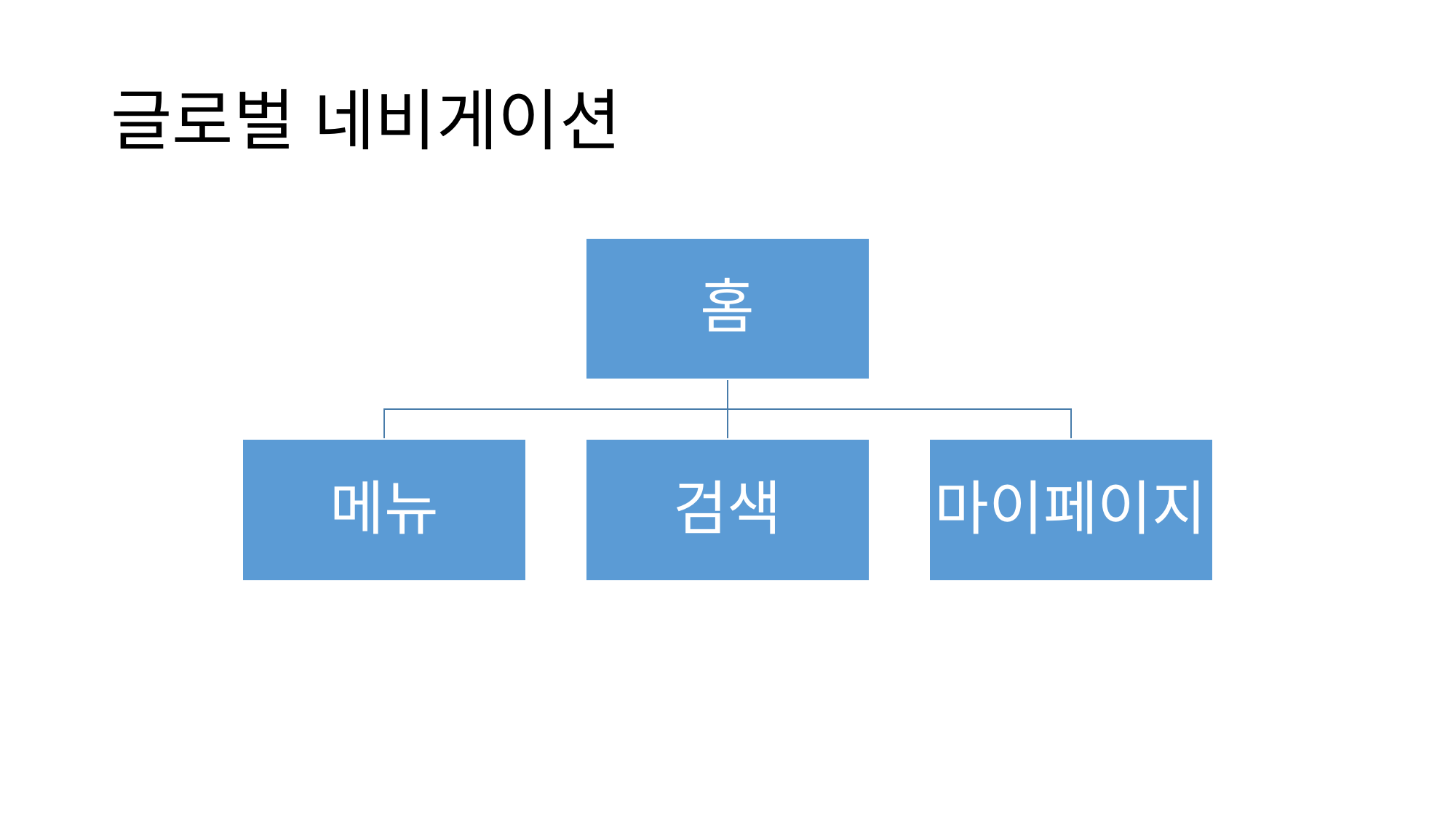

# 글로벌 네비게이션
홈
메뉴
검색
마이페이지